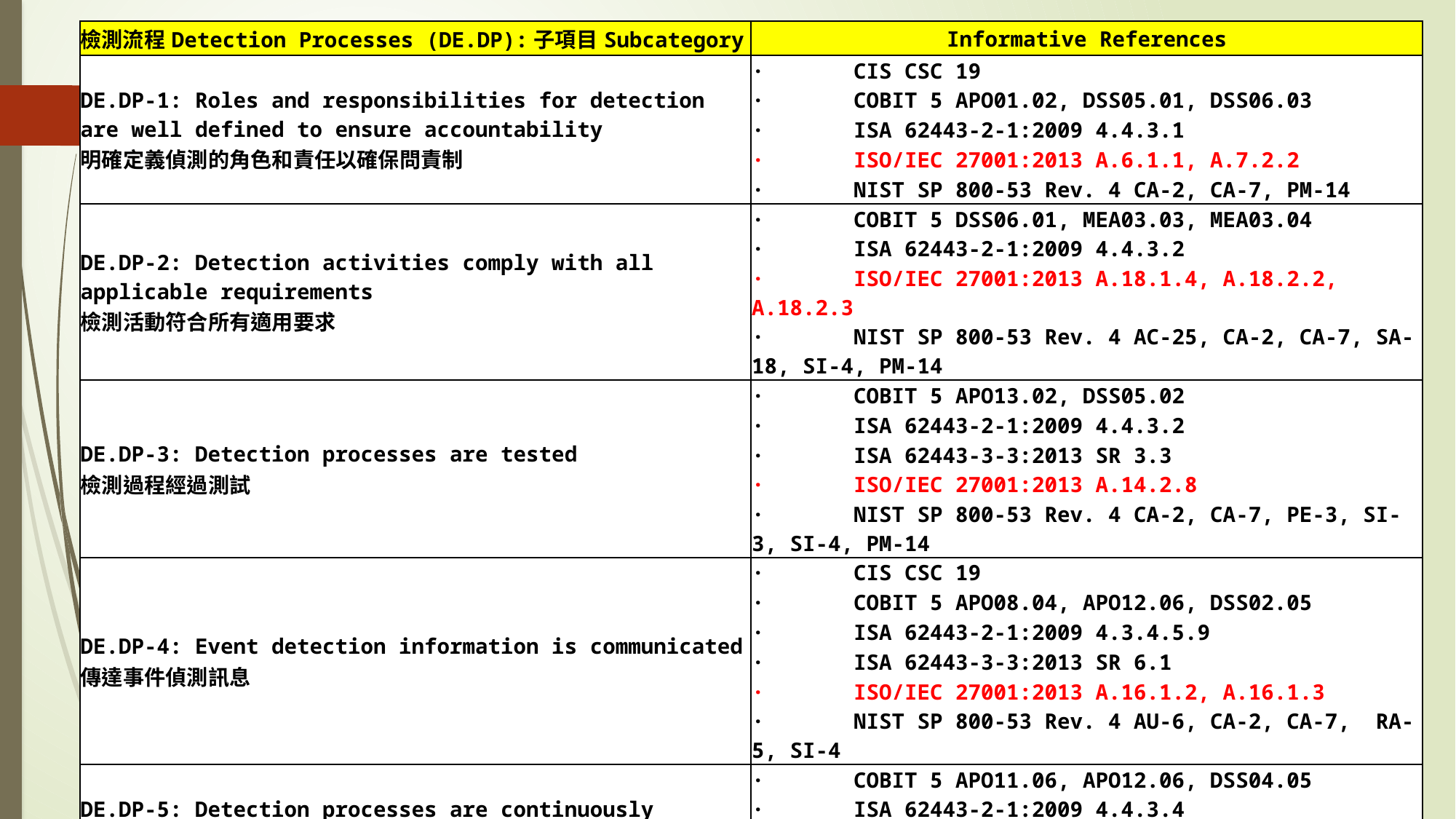

| 檢測流程Detection Processes (DE.DP):子項目Subcategory | Informative References |
| --- | --- |
| DE.DP-1: Roles and responsibilities for detection are well defined to ensure accountability 明確定義偵測的角色和責任以確保問責制 | ·       CIS CSC 19 |
|  | ·       COBIT 5 APO01.02, DSS05.01, DSS06.03 |
|  | ·       ISA 62443-2-1:2009 4.4.3.1 |
|  | ·       ISO/IEC 27001:2013 A.6.1.1, A.7.2.2 |
|  | ·       NIST SP 800-53 Rev. 4 CA-2, CA-7, PM-14 |
| DE.DP-2: Detection activities comply with all applicable requirements 檢測活動符合所有適用要求 | ·       COBIT 5 DSS06.01, MEA03.03, MEA03.04 |
|  | ·       ISA 62443-2-1:2009 4.4.3.2 |
|  | ·       ISO/IEC 27001:2013 A.18.1.4, A.18.2.2, A.18.2.3 |
|  | ·       NIST SP 800-53 Rev. 4 AC-25, CA-2, CA-7, SA-18, SI-4, PM-14 |
| DE.DP-3: Detection processes are tested 檢測過程經過測試 | ·       COBIT 5 APO13.02, DSS05.02 |
|  | ·       ISA 62443-2-1:2009 4.4.3.2 |
|  | ·       ISA 62443-3-3:2013 SR 3.3 |
|  | ·       ISO/IEC 27001:2013 A.14.2.8 |
|  | ·       NIST SP 800-53 Rev. 4 CA-2, CA-7, PE-3, SI-3, SI-4, PM-14 |
| DE.DP-4: Event detection information is communicated 傳達事件偵測訊息 | ·       CIS CSC 19 |
|  | ·       COBIT 5 APO08.04, APO12.06, DSS02.05 |
|  | ·       ISA 62443-2-1:2009 4.3.4.5.9 |
|  | ·       ISA 62443-3-3:2013 SR 6.1 |
|  | ·       ISO/IEC 27001:2013 A.16.1.2, A.16.1.3 |
|  | ·       NIST SP 800-53 Rev. 4 AU-6, CA-2, CA-7, RA-5, SI-4 |
| DE.DP-5: Detection processes are continuously improved 檢測流程不斷改進 | ·       COBIT 5 APO11.06, APO12.06, DSS04.05 |
|  | ·       ISA 62443-2-1:2009 4.4.3.4 |
|  | ·       ISO/IEC 27001:2013 A.16.1.6 |
|  | ·       NIST SP 800-53 Rev. 4, CA-2, CA-7, PL-2, RA-5, SI-4, PM-14 |